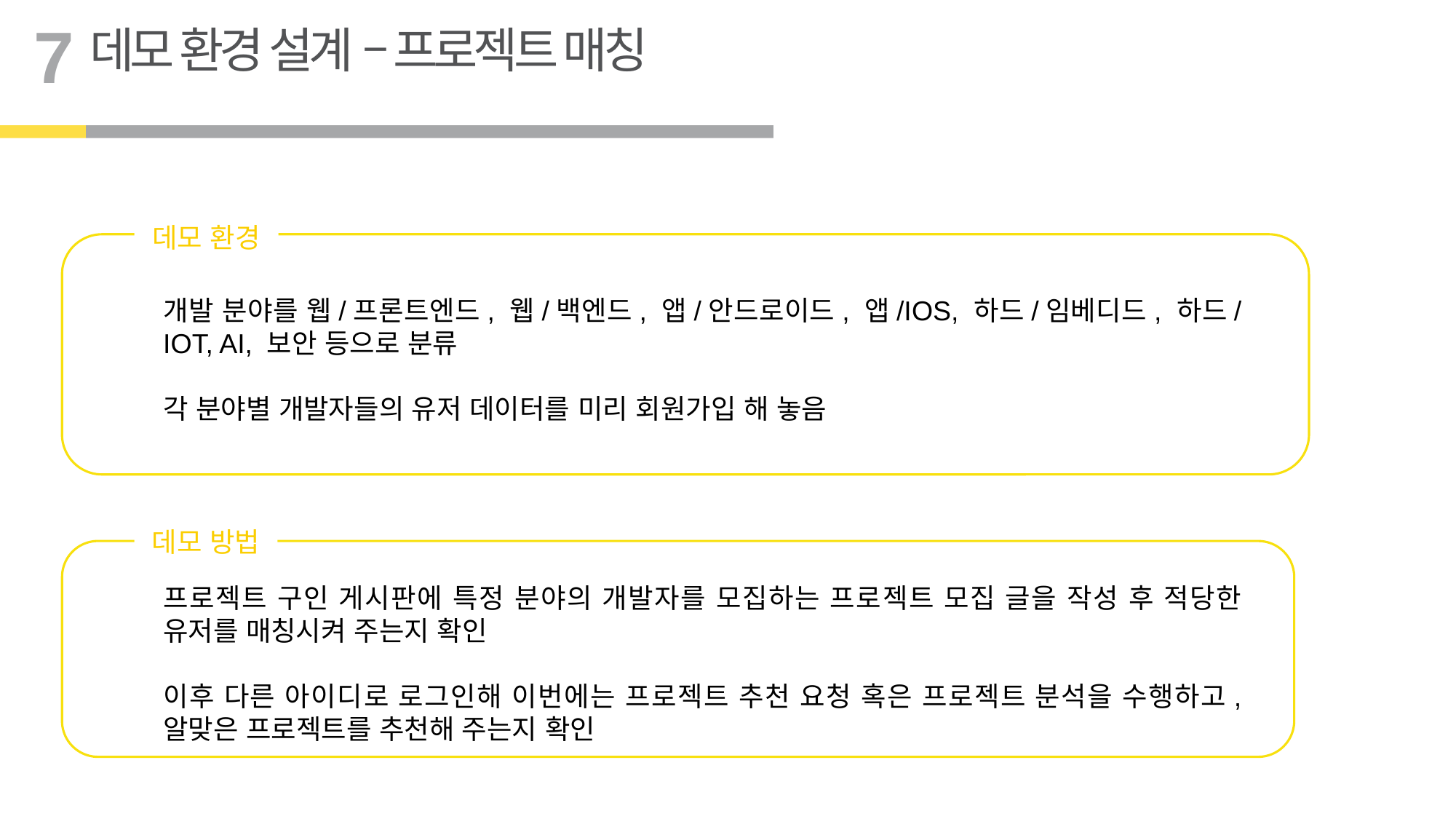

7
데모 환경 설계 – 프로젝트 매칭

데모 환경

개발 분야를 웹/프론트엔드, 웹/백엔드, 앱/안드로이드, 앱/IOS, 하드/임베디드, 하드/IOT, AI, 보안 등으로 분류

각 분야별 개발자들의 유저 데이터를 미리 회원가입 해 놓음
데모 방법

프로젝트 구인 게시판에 특정 분야의 개발자를 모집하는 프로젝트 모집 글을 작성 후 적당한 유저를 매칭시켜 주는지 확인

이후 다른 아이디로 로그인해 이번에는 프로젝트 추천 요청 혹은 프로젝트 분석을 수행하고, 알맞은 프로젝트를 추천해 주는지 확인